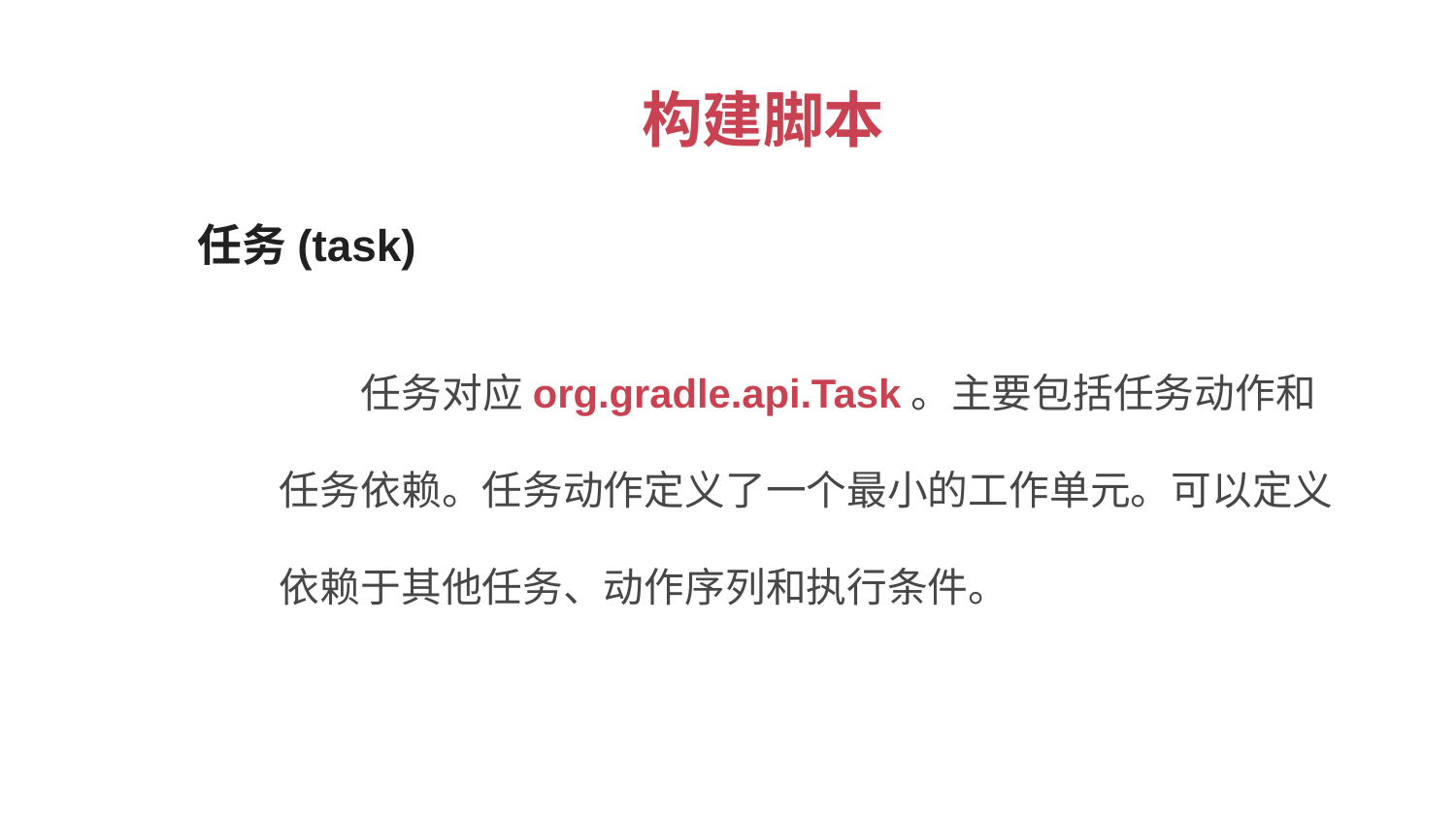

构建脚本
任务(task)
        任务对应org.gradle.api.Task。主要包括任务动作和任务依赖。任务动作定义了一个最小的工作单元。可以定义依赖于其他任务、动作序列和执行条件。